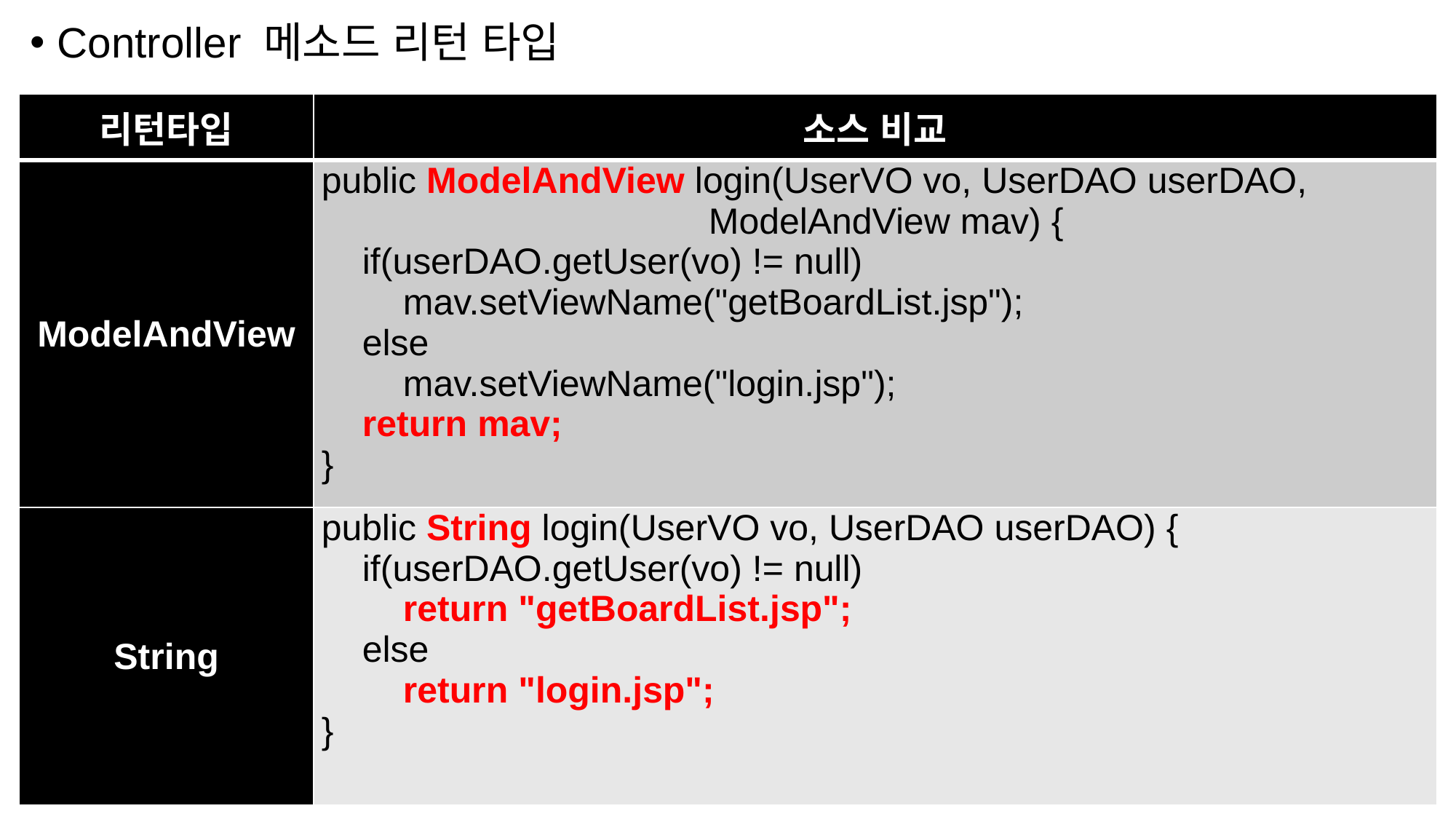

Controller 메소드 리턴 타입
| 리턴타입 | 소스 비교 |
| --- | --- |
| ModelAndView | public ModelAndView login(UserVO vo, UserDAO userDAO, ModelAndView mav) { if(userDAO.getUser(vo) != null) mav.setViewName("getBoardList.jsp"); else mav.setViewName("login.jsp"); return mav; } |
| String | public String login(UserVO vo, UserDAO userDAO) { if(userDAO.getUser(vo) != null) return "getBoardList.jsp"; else return "login.jsp"; } |